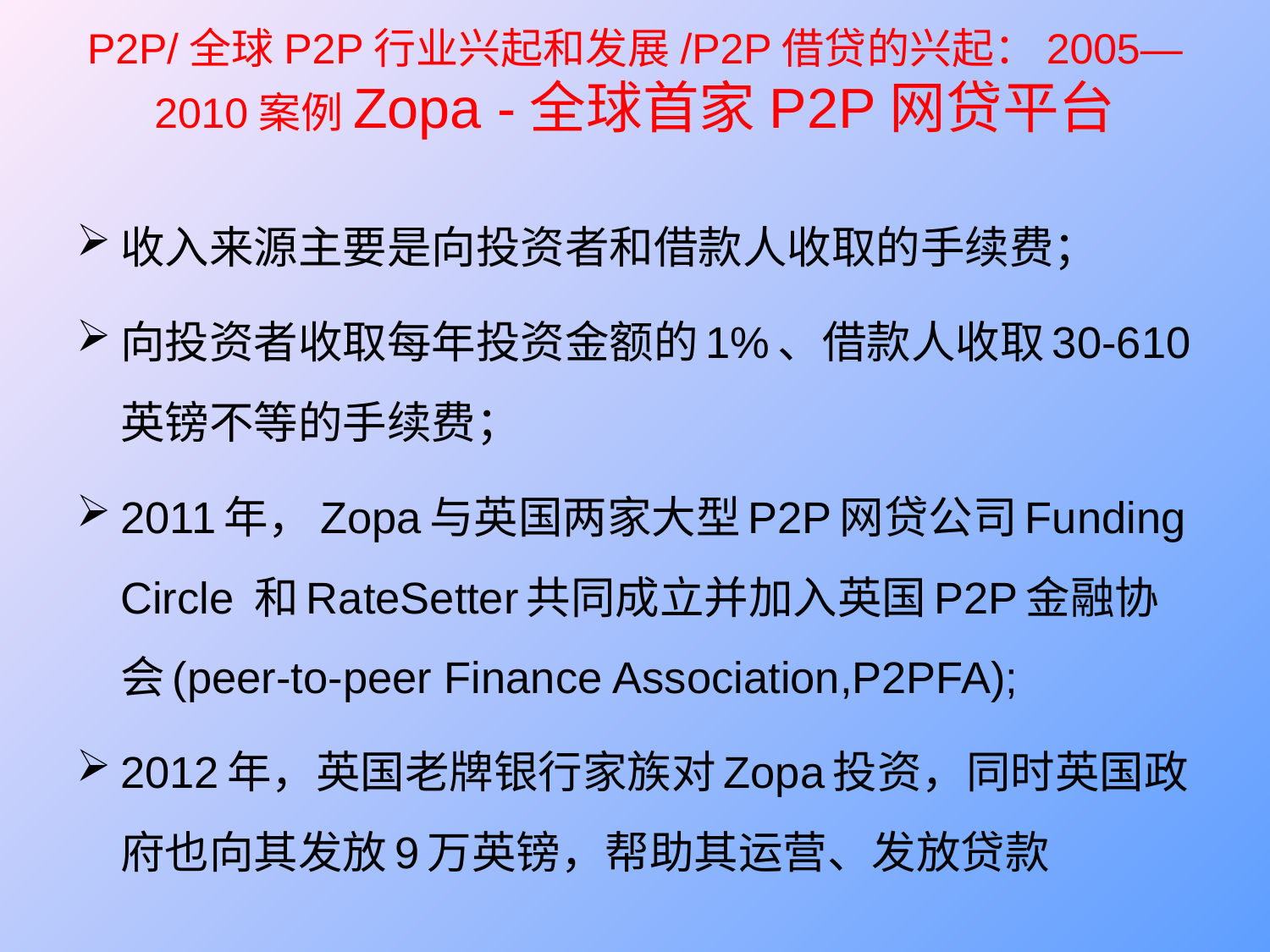

# P2P/全球P2P行业兴起和发展/P2P借贷的兴起：2005—2010案例Zopa -全球首家P2P网贷平台
收入来源主要是向投资者和借款人收取的手续费；
向投资者收取每年投资金额的1%、借款人收取30-610英镑不等的手续费；
2011年，Zopa与英国两家大型P2P网贷公司Funding Circle 和RateSetter共同成立并加入英国P2P金融协会(peer-to-peer Finance Association,P2PFA);
2012年，英国老牌银行家族对Zopa投资，同时英国政府也向其发放9万英镑，帮助其运营、发放贷款